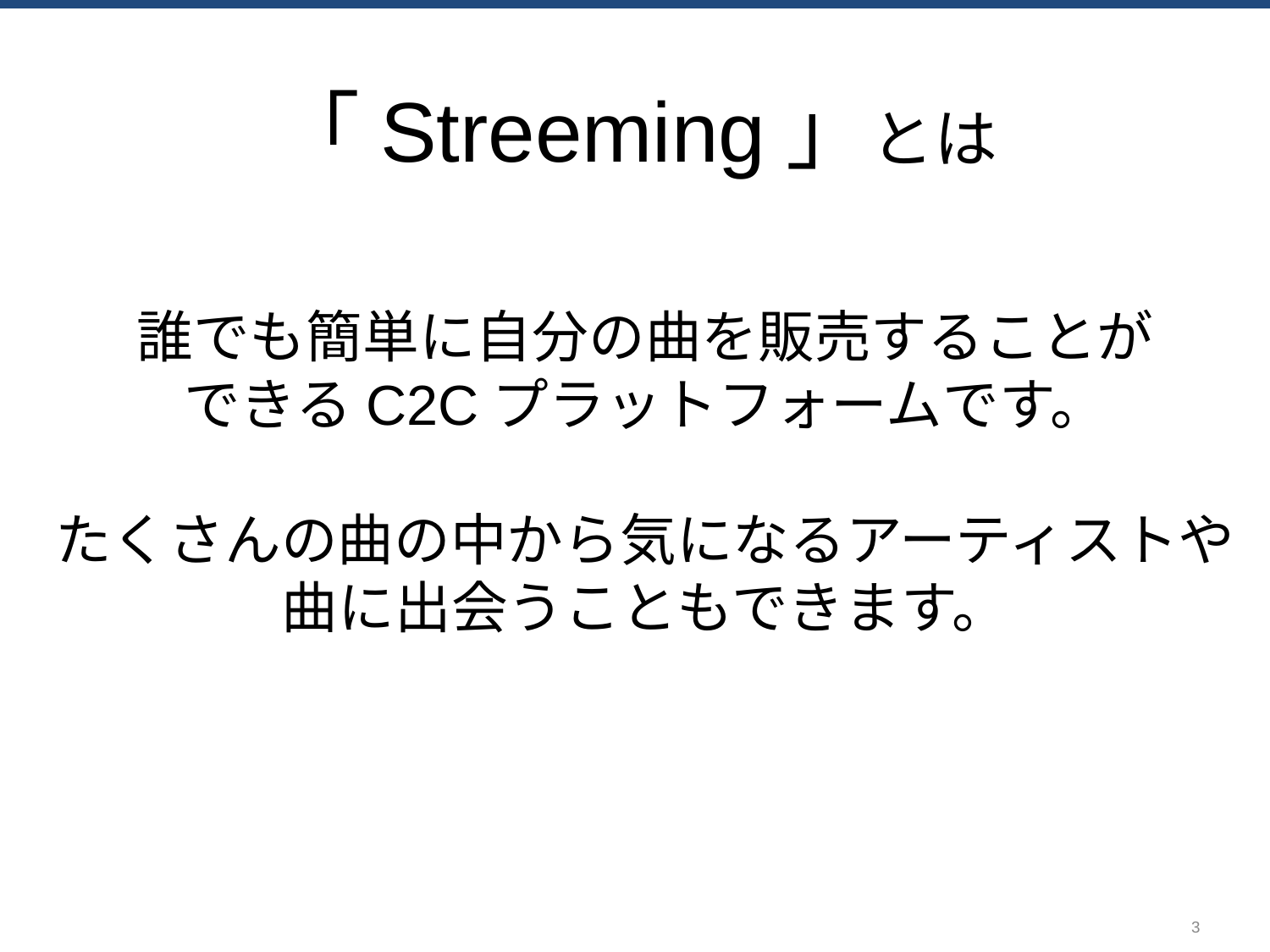

「Streeming」とは
誰でも簡単に自分の曲を販売することが
できるC2Cプラットフォームです。

たくさんの曲の中から気になるアーティストや
曲に出会うこともできます。
3